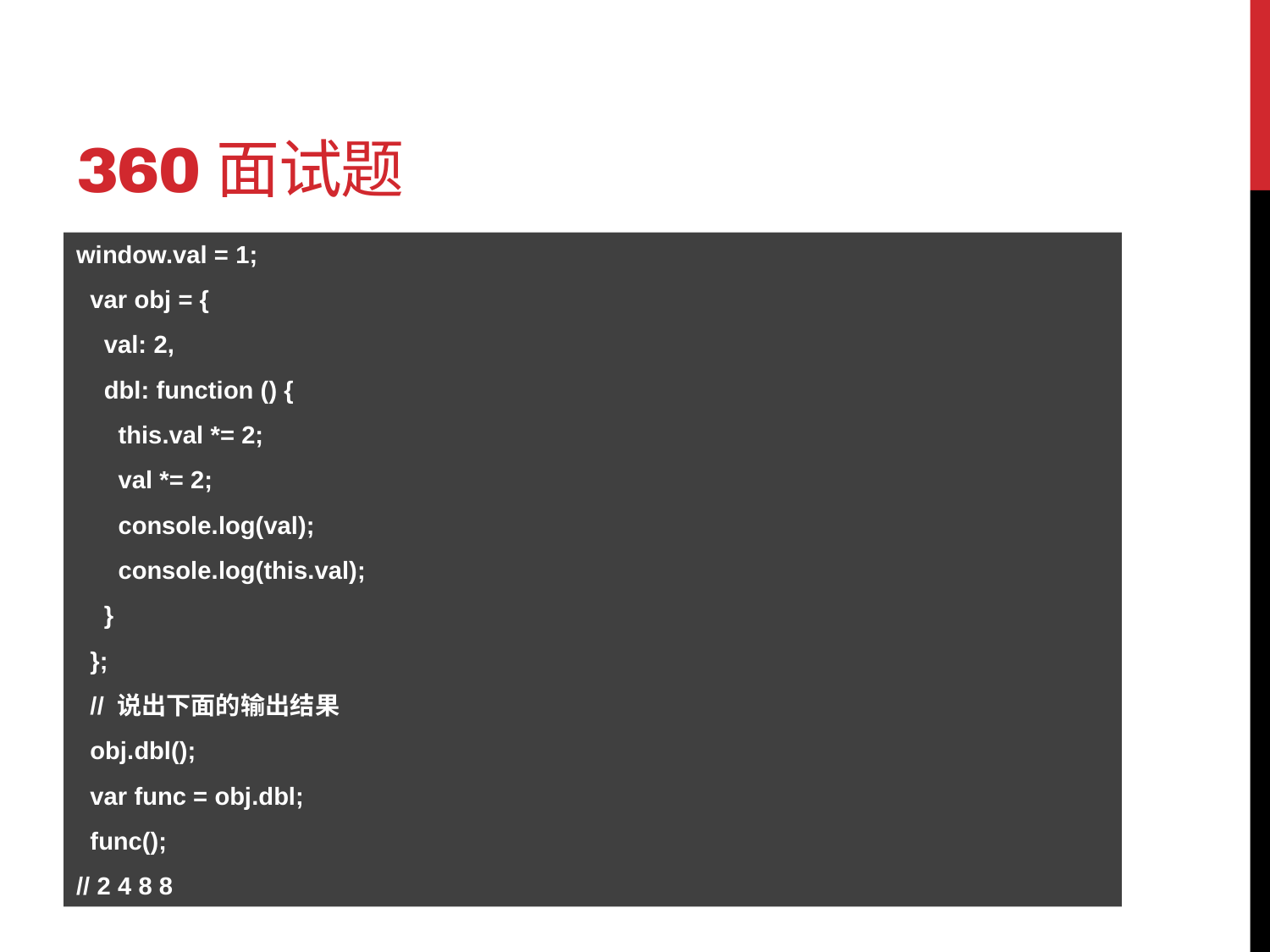

# 360面试题
window.val = 1;
  var obj = {
    val: 2,
    dbl: function () {
      this.val *= 2;
      val *= 2;
      console.log(val);
      console.log(this.val);
    }
  };
  // 说出下面的输出结果
  obj.dbl();
  var func = obj.dbl;
  func();
// 2 4 8 8